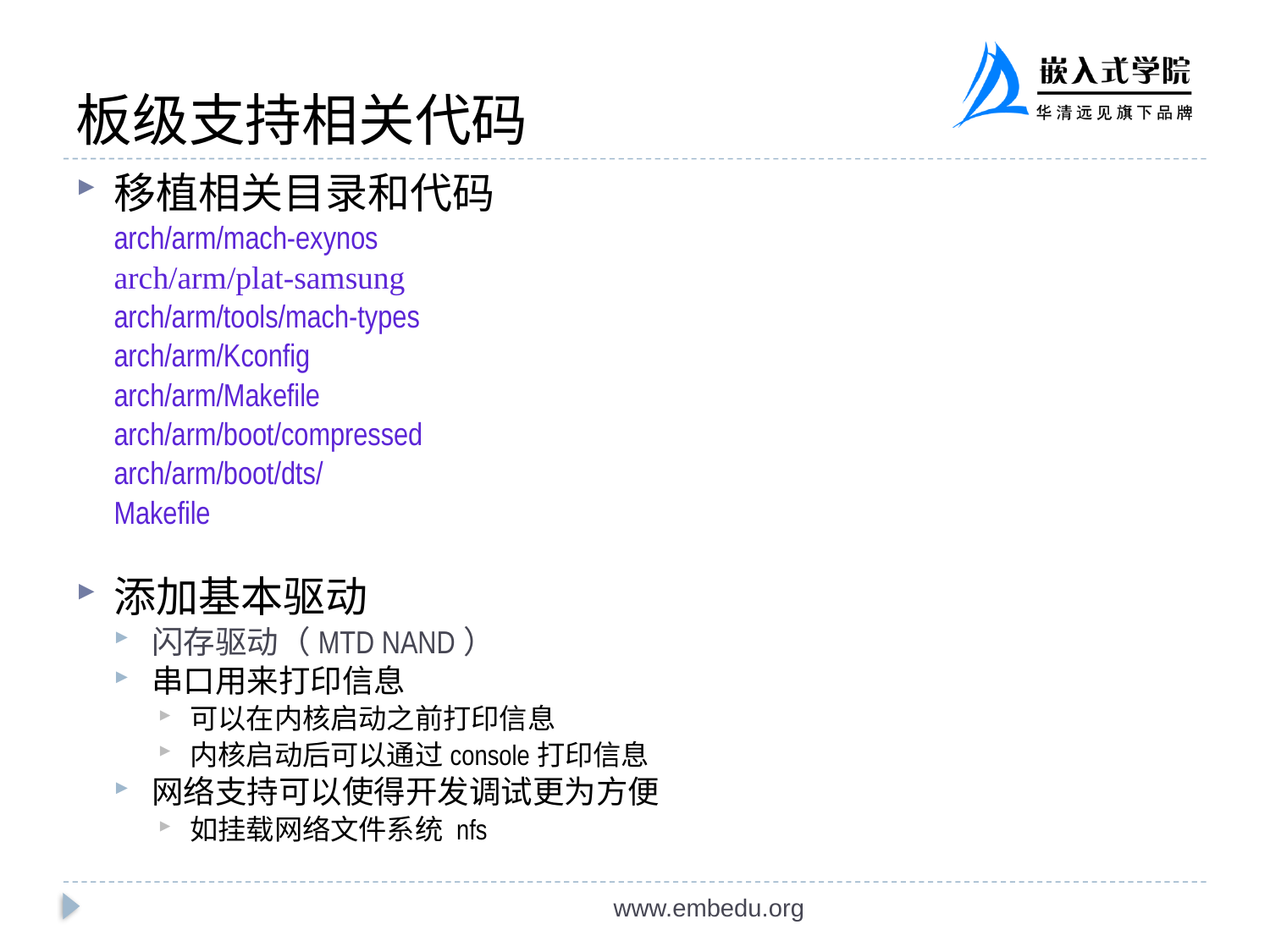

# 板级支持相关代码
移植相关目录和代码
arch/arm/mach-exynos
arch/arm/plat-samsung
arch/arm/tools/mach-types
arch/arm/Kconfig
arch/arm/Makefile
arch/arm/boot/compressed
arch/arm/boot/dts/
Makefile

添加基本驱动
闪存驱动（MTD NAND）
串口用来打印信息
可以在内核启动之前打印信息
内核启动后可以通过console打印信息
网络支持可以使得开发调试更为方便
如挂载网络文件系统 nfs

www.embedu.org